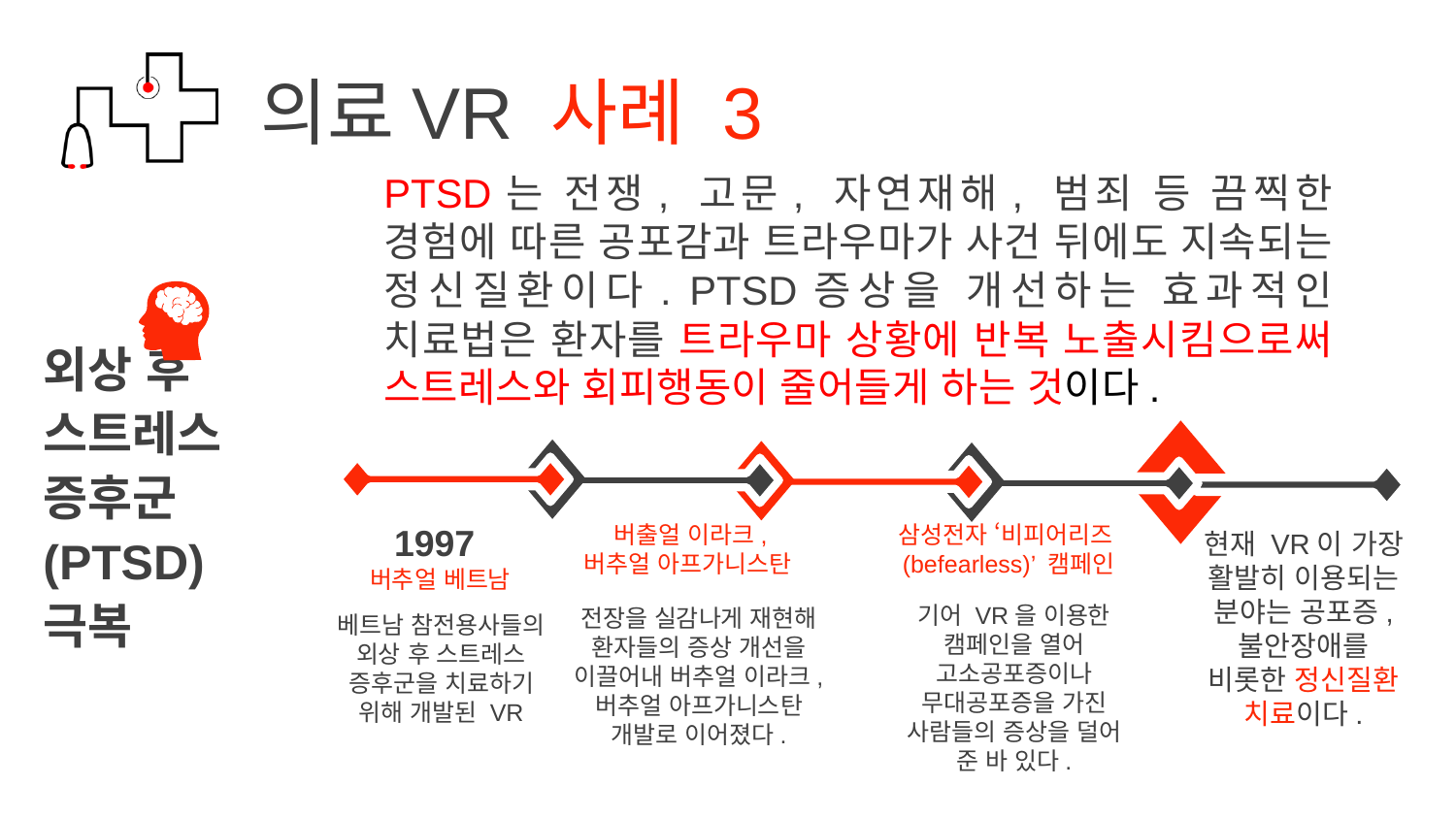

의료VR 사례 3
PTSD는 전쟁, 고문, 자연재해, 범죄 등 끔찍한 경험에 따른 공포감과 트라우마가 사건 뒤에도 지속되는 정신질환이다. PTSD증상을 개선하는 효과적인 치료법은 환자를 트라우마 상황에 반복 노출시킴으로써 스트레스와 회피행동이 줄어들게 하는 것이다.

외상 후 스트레스 증후군(PTSD) 극복

1997
버추얼 베트남
베트남 참전용사들의 외상 후 스트레스 증후군을 치료하기 위해 개발된 VR
버출얼 이라크,
버추얼 아프가니스탄
전장을 실감나게 재현해 환자들의 증상 개선을 이끌어내 버추얼 이라크, 버추얼 아프가니스탄 개발로 이어졌다.
삼성전자 ‘비피어리즈(befearless)’ 캠페인
기어 VR을 이용한 캠페인을 열어 고소공포증이나 무대공포증을 가진 사람들의 증상을 덜어 준 바 있다.
현재 VR이 가장 활발히 이용되는 분야는 공포증, 불안장애를 비롯한 정신질환 치료이다.